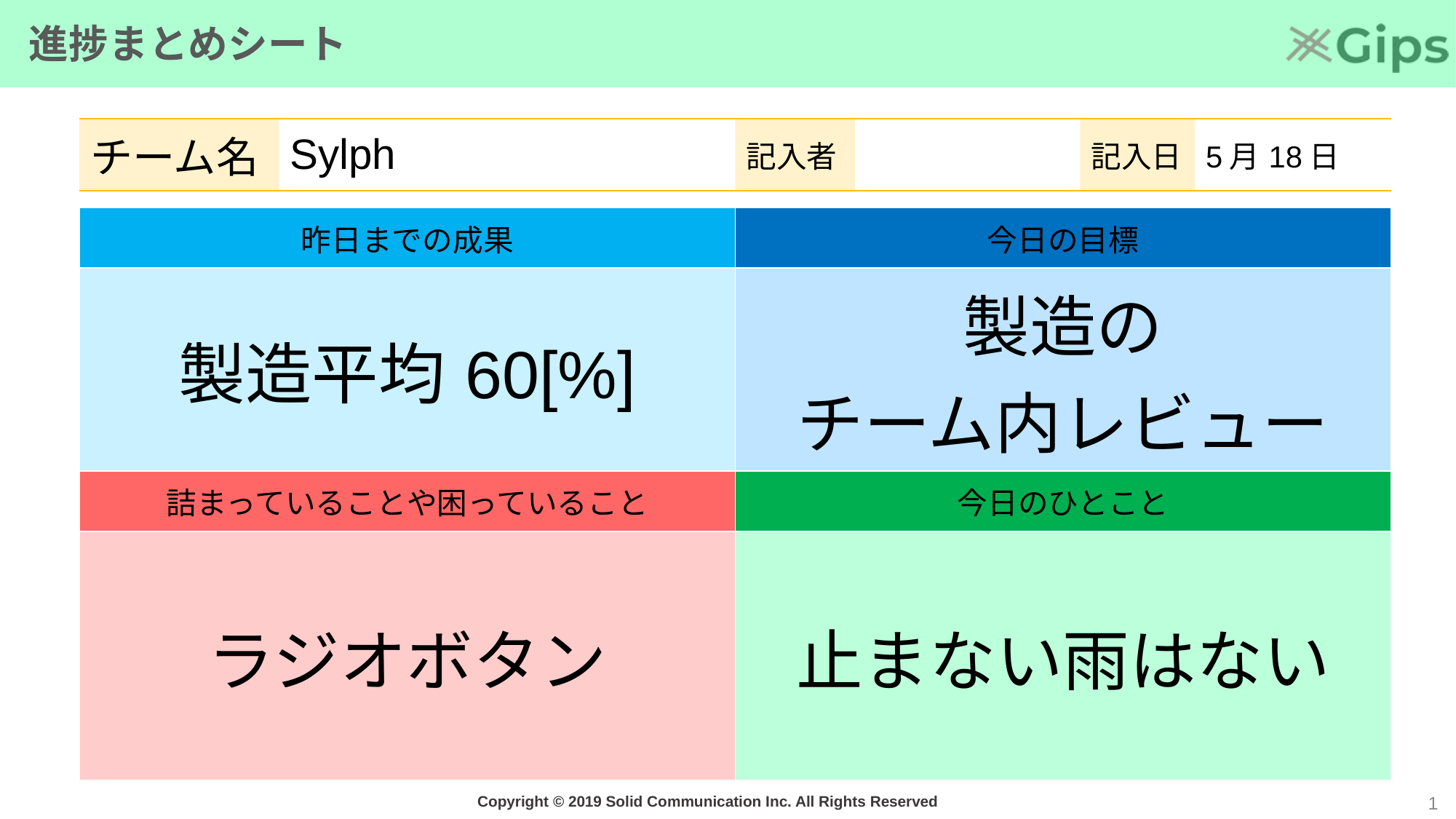

# 進捗まとめシート
| チーム名 | Sylph | 記入者 |  | 記入日 | 5月18日 |
| --- | --- | --- | --- | --- | --- |
| 昨日までの成果 | 今日の目標 |
| --- | --- |
| 製造平均60[%] | 製造の チーム内レビュー |
| 詰まっていることや困っていること | 今日のひとこと |
| ラジオボタン | 止まない雨はない |
1